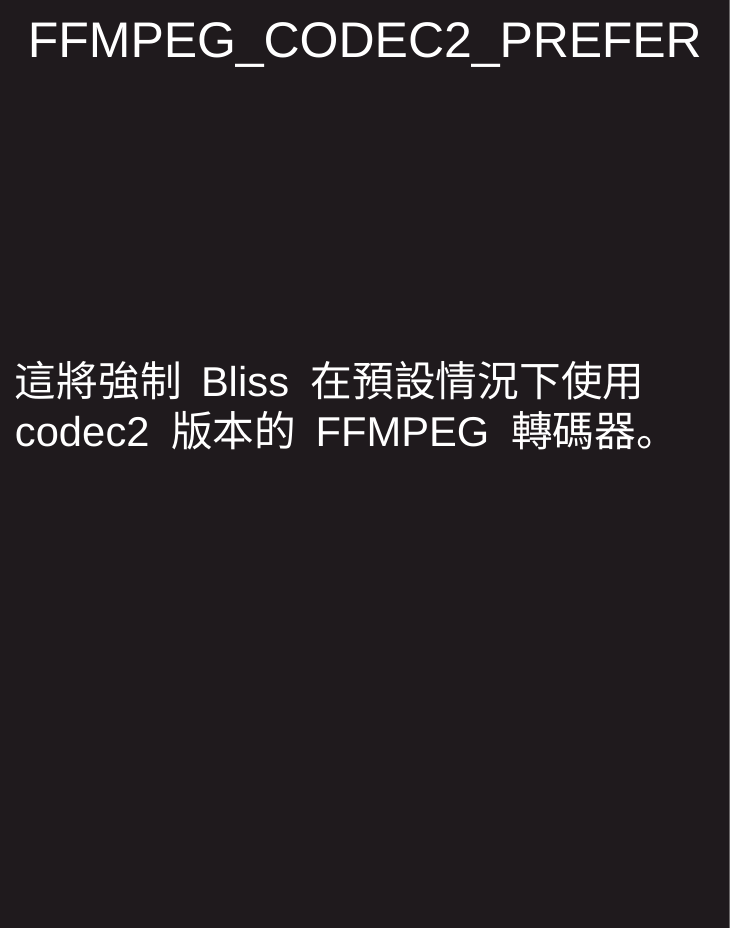

FFMPEG_CODEC2_PREFER
這將強制 Bliss 在預設情況下使用 codec2 版本的 FFMPEG 轉碼器。